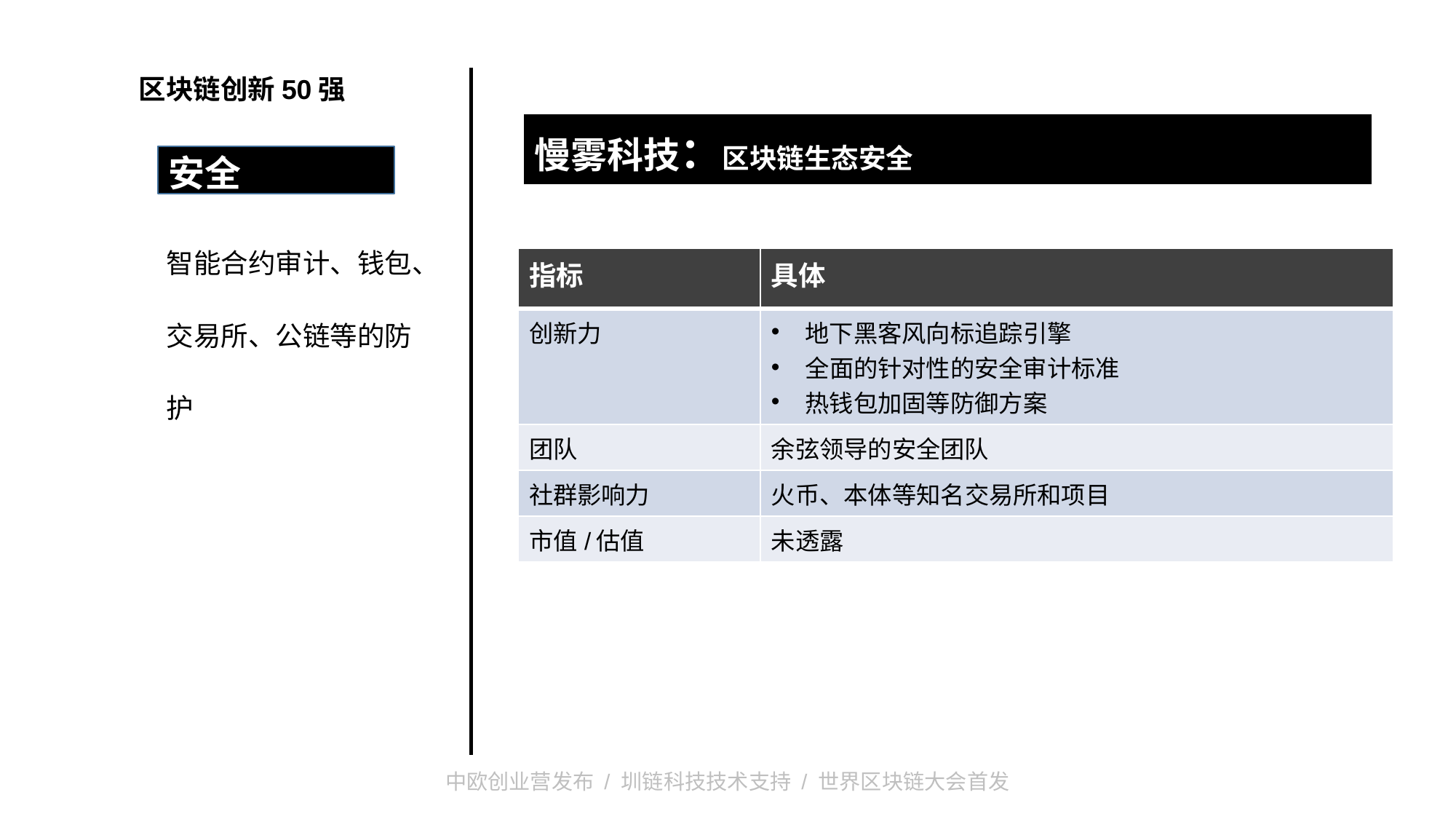

区块链创新50强
| 慢雾科技：区块链生态安全 |
| --- |
|  |
安全
智能合约审计、钱包、
交易所、公链等的防
护

| 指标 | 具体 |
| --- | --- |
| 创新力 | 地下黑客风向标追踪引擎 全面的针对性的安全审计标准 热钱包加固等防御方案 |
| 团队 | 余弦领导的安全团队 |
| 社群影响力 | 火币、本体等知名交易所和项目 |
| 市值/估值 | 未透露 |
中欧创业营发布 / 圳链科技技术支持 / 世界区块链大会首发